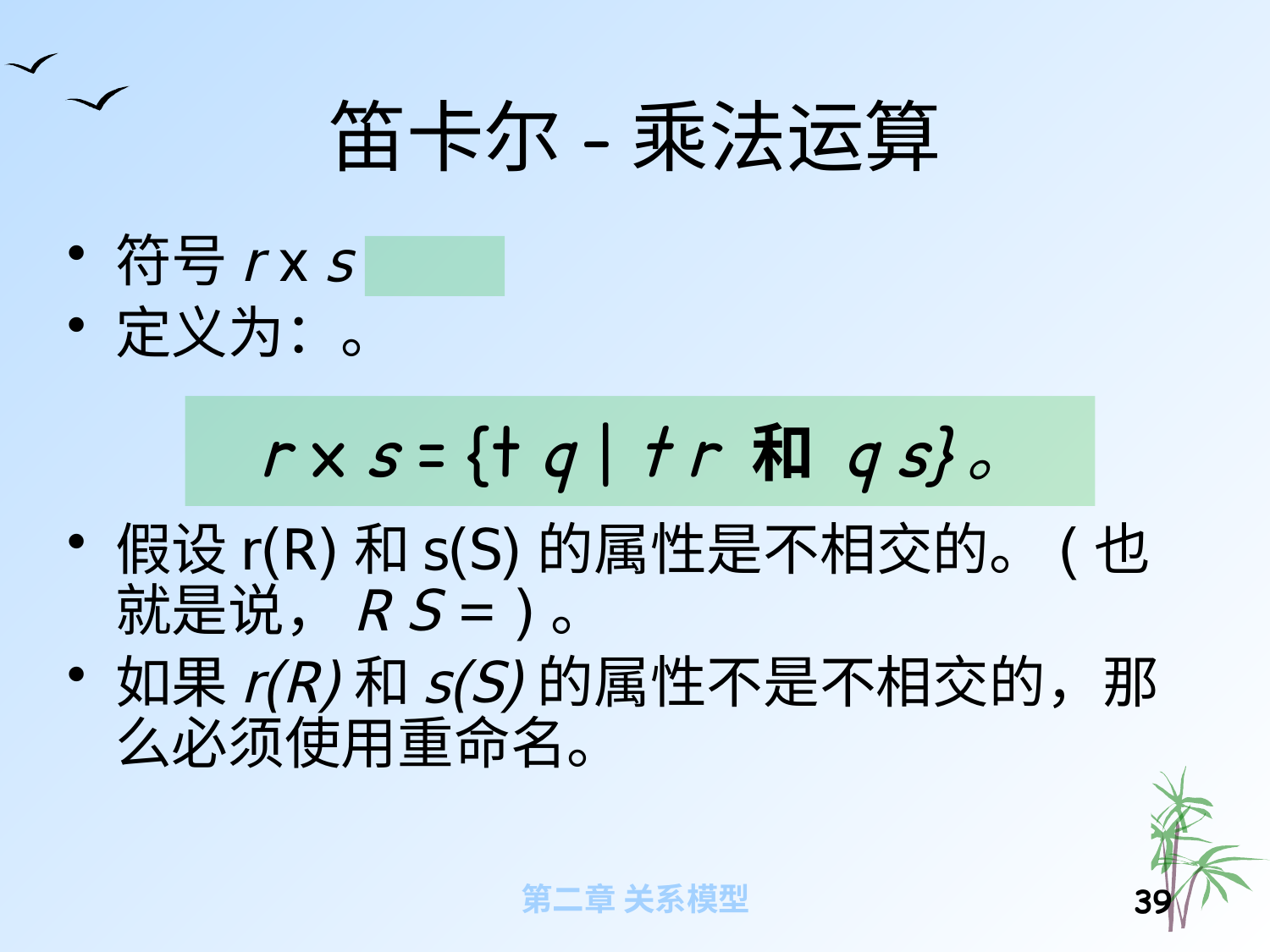

# 笛卡尔-乘法运算
符号r x s
定义为：。

假设r(R)和s(S)的属性是不相交的。(也就是说，R S = )。
如果r(R)和s(S)的属性不是不相交的，那么必须使用重命名。

r x s = {t q | t r 和 q s}。
第二章 关系模型
39